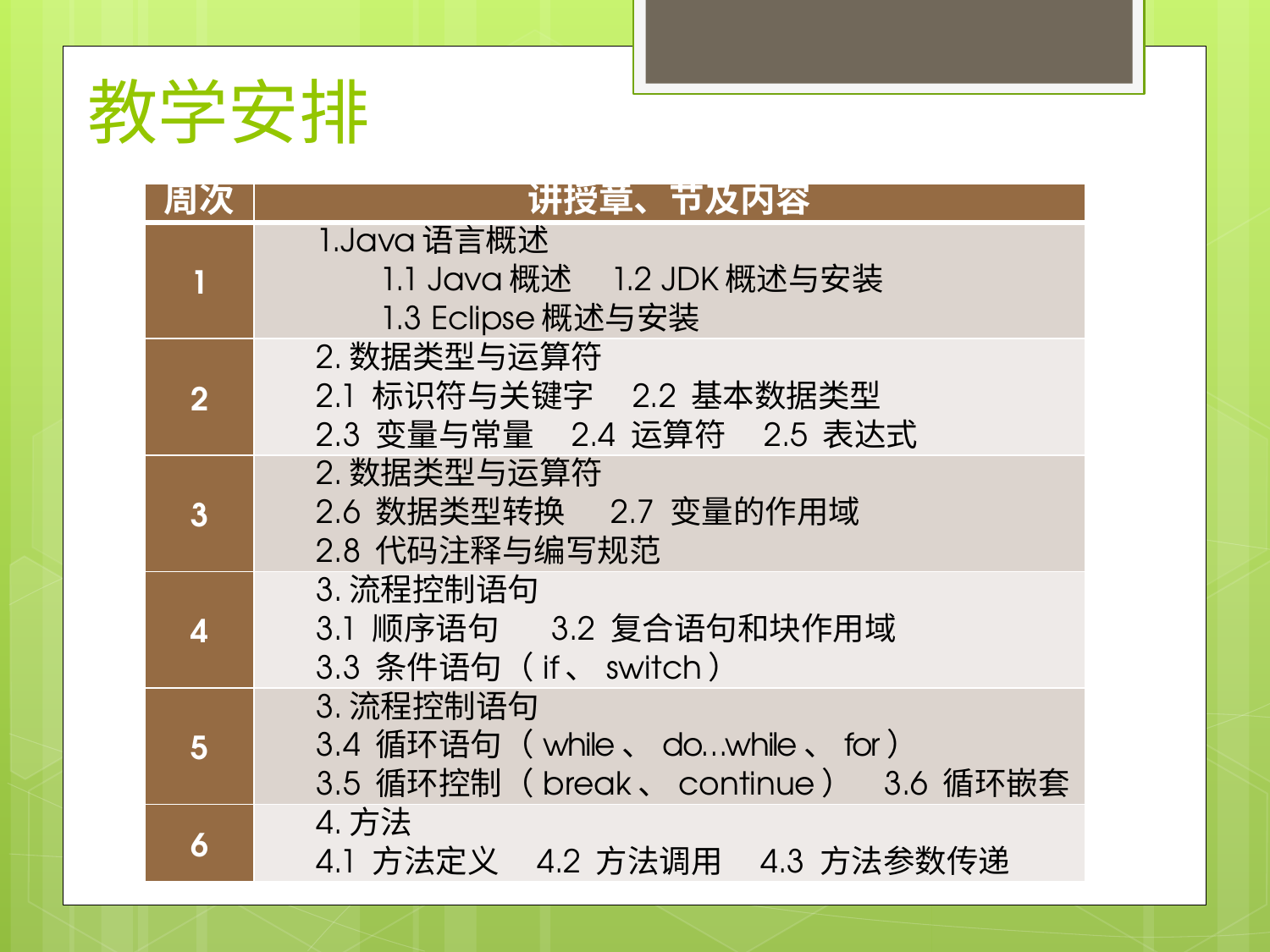

教学安排
| 周次 | 讲授章、节及内容 |
| --- | --- |
| 1 | 1.Java语言概述 1.1 Java概述 1.2 JDK概述与安装 1.3 Eclipse概述与安装 |
| 2 | 2.数据类型与运算符 2.1 标识符与关键字 2.2 基本数据类型 2.3 变量与常量 2.4 运算符 2.5 表达式 |
| 3 | 2.数据类型与运算符 2.6 数据类型转换 2.7 变量的作用域 2.8 代码注释与编写规范 |
| 4 | 3.流程控制语句 3.1 顺序语句 3.2 复合语句和块作用域 3.3 条件语句（if、switch） |
| 5 | 3.流程控制语句 3.4 循环语句（while、do…while、for） 3.5 循环控制（break、continue） 3.6 循环嵌套 |
| 6 | 4.方法 4.1 方法定义 4.2 方法调用 4.3 方法参数传递 |